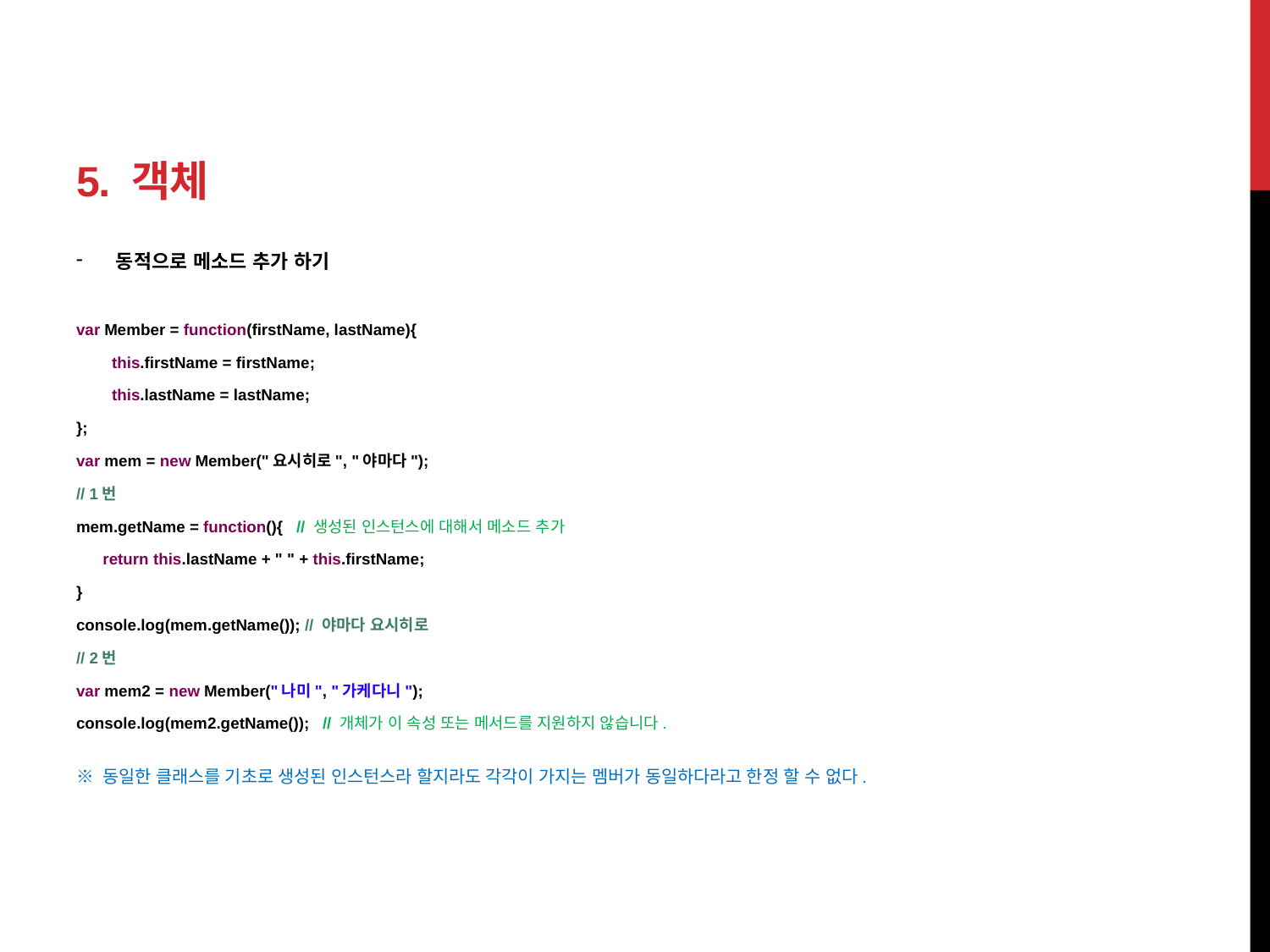

# 5. 객체
동적으로 메소드 추가 하기

var Member = function(firstName, lastName){
        this.firstName = firstName;
        this.lastName = lastName;
};
var mem = new Member("요시히로", "야마다");
// 1번
mem.getName = function(){   // 생성된 인스턴스에 대해서 메소드 추가
      return this.lastName + " " + this.firstName;
}
console.log(mem.getName()); // 야마다 요시히로
// 2번
var mem2 = new Member("나미", "가케다니");
console.log(mem2.getName());   // 개체가 이 속성 또는 메서드를 지원하지 않습니다.
※ 동일한 클래스를 기초로 생성된 인스턴스라 할지라도 각각이 가지는 멤버가 동일하다라고 한정 할 수 없다.